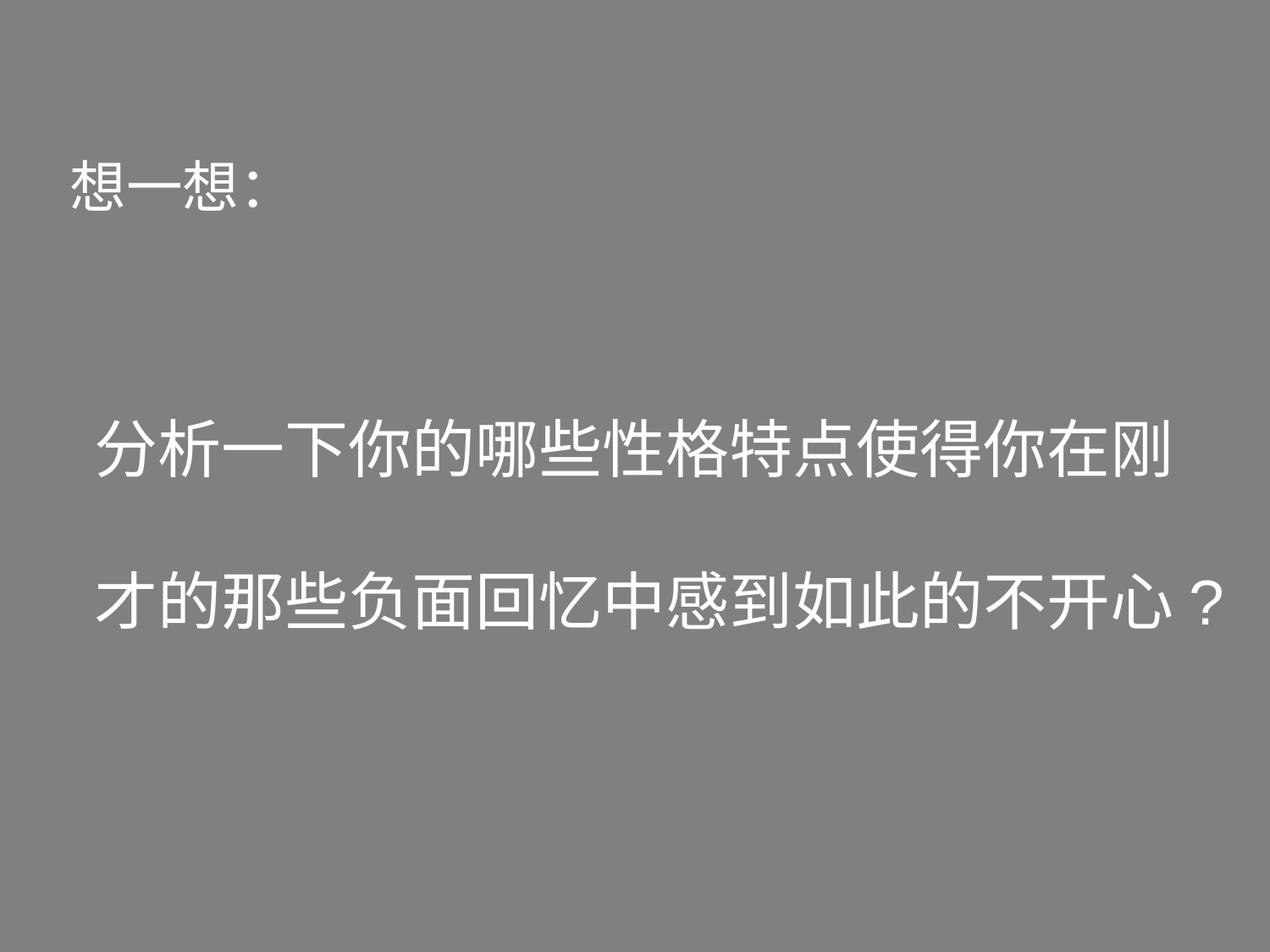

想一想：
分析一下你的哪些性格特点使得你在刚才的那些负面回忆中感到如此的不开心?